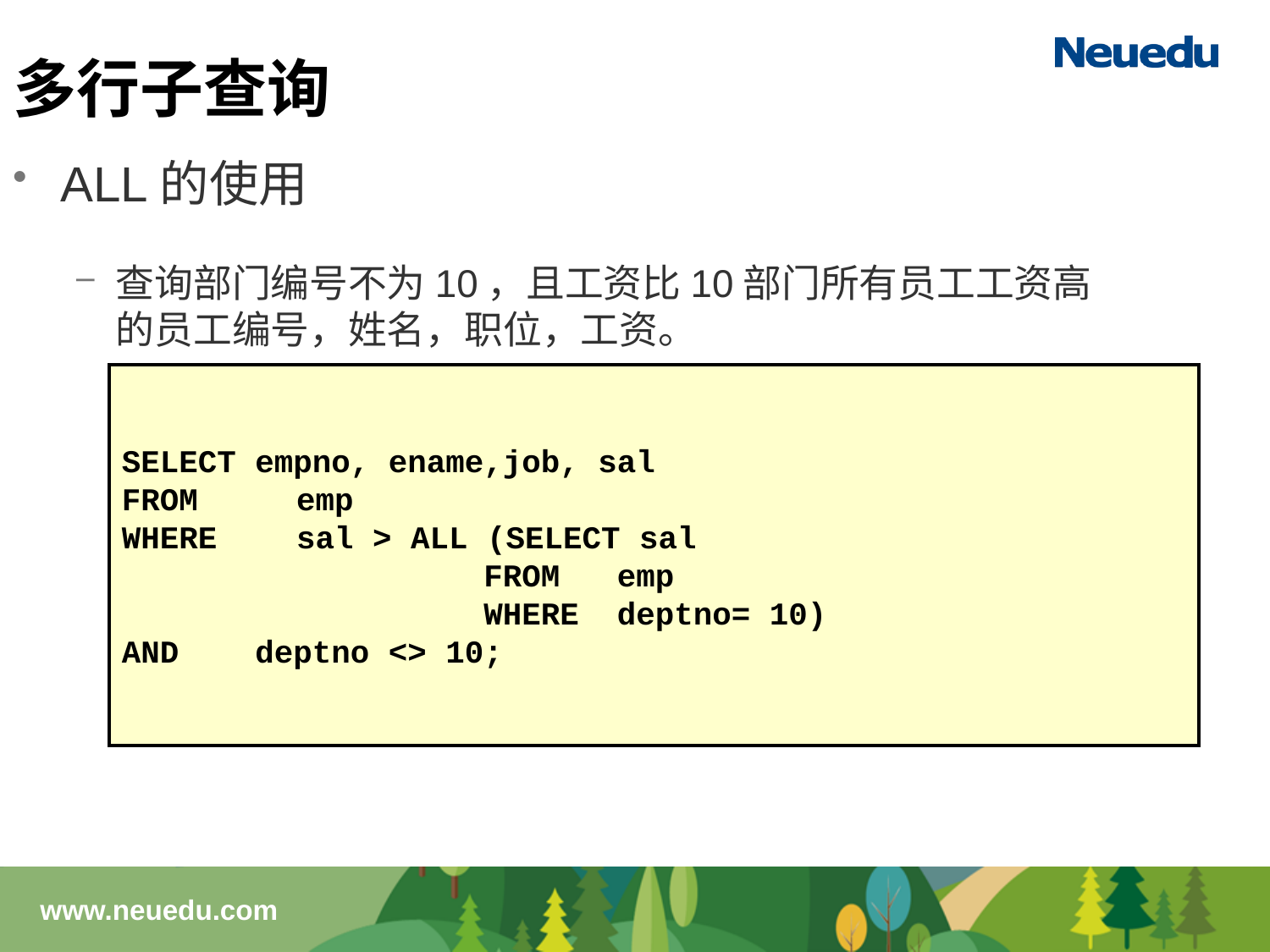

多行子查询
ALL的使用

查询部门编号不为10，且工资比10部门所有员工工资高的员工编号，姓名，职位，工资。
SELECT empno, ename,job, sal
FROM 	emp
WHERE 	sal > ALL (SELECT sal
                   FROM   emp
                   WHERE  deptno= 10)
AND    deptno <> 10;